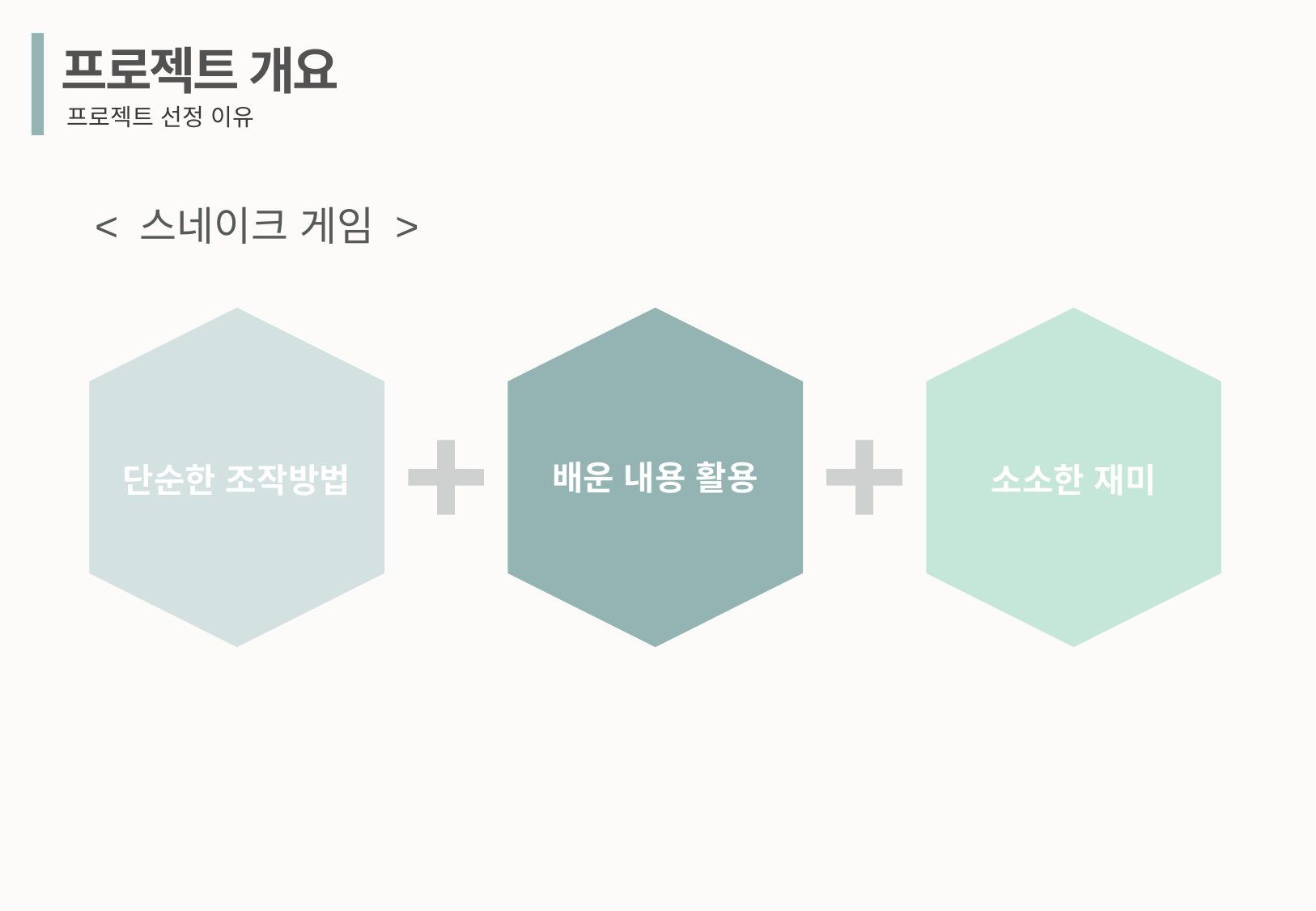

프로젝트 개요
프로젝트 선정 이유
< 스네이크 게임 >

단순한 조작방법

배운 내용 활용

소소한 재미